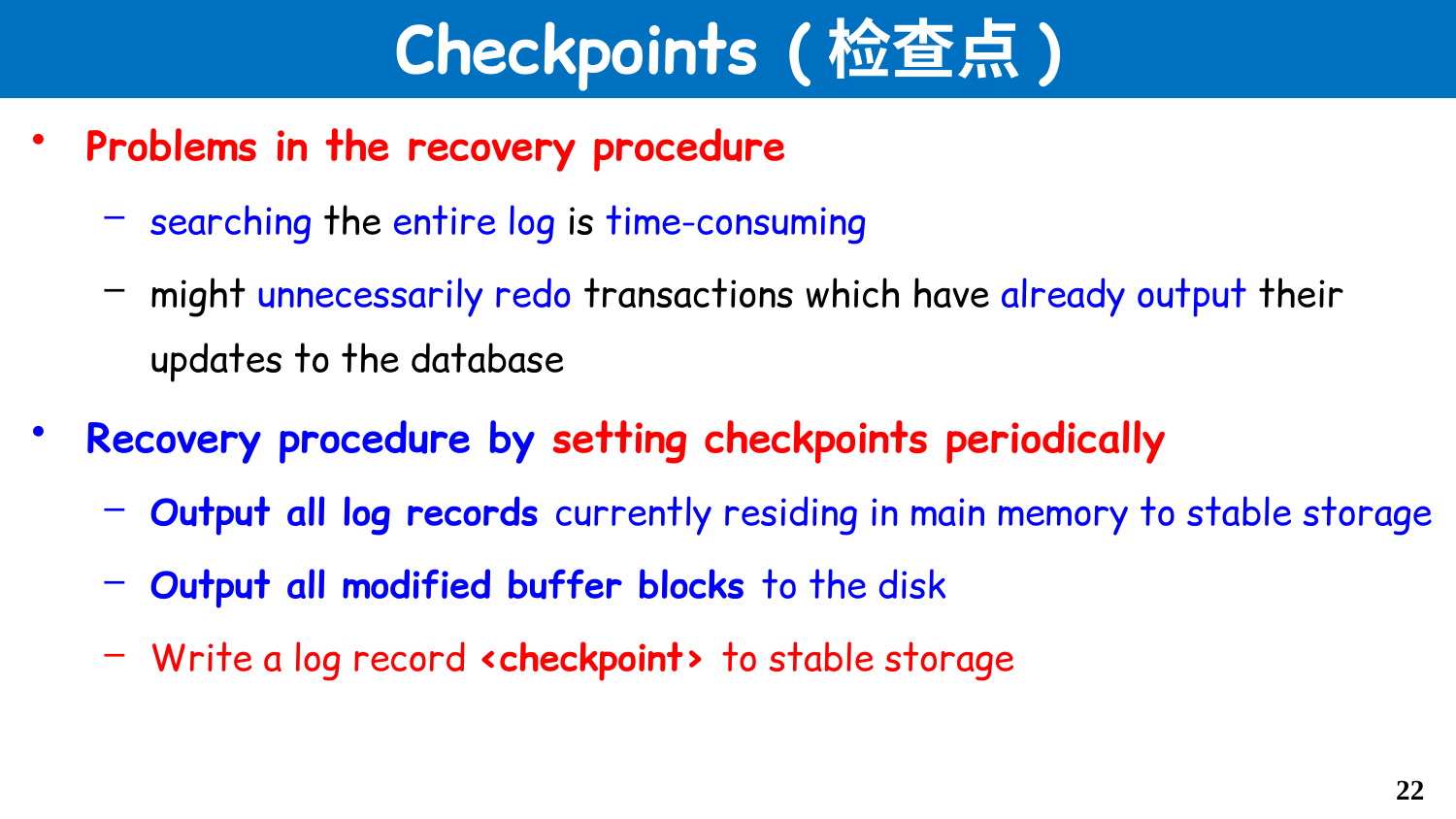

# Checkpoints (检查点)
Problems in the recovery procedure
searching the entire log is time-consuming
might unnecessarily redo transactions which have already output their updates to the database
Recovery procedure by setting checkpoints periodically
Output all log records currently residing in main memory to stable storage
Output all modified buffer blocks to the disk
Write a log record <checkpoint> to stable storage